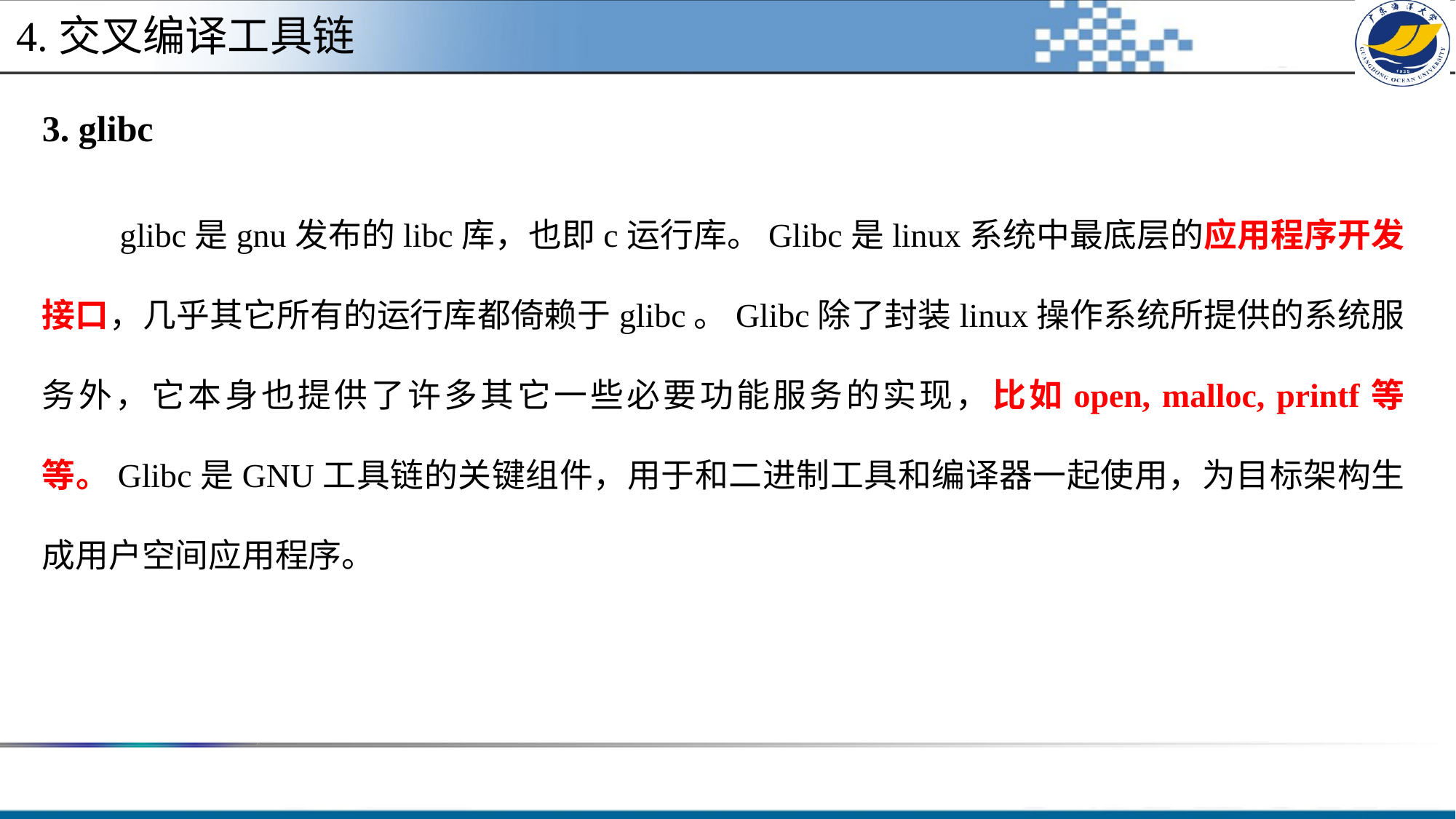

4.交叉编译工具链

3. glibc
         glibc是gnu发布的libc库，也即c运行库。Glibc是linux系统中最底层的应用程序开发接口，几乎其它所有的运行库都倚赖于glibc。Glibc除了封装linux操作系统所提供的系统服务外，它本身也提供了许多其它一些必要功能服务的实现，比如open, malloc, printf等等。Glibc是GNU工具链的关键组件，用于和二进制工具和编译器一起使用，为目标架构生成用户空间应用程序。